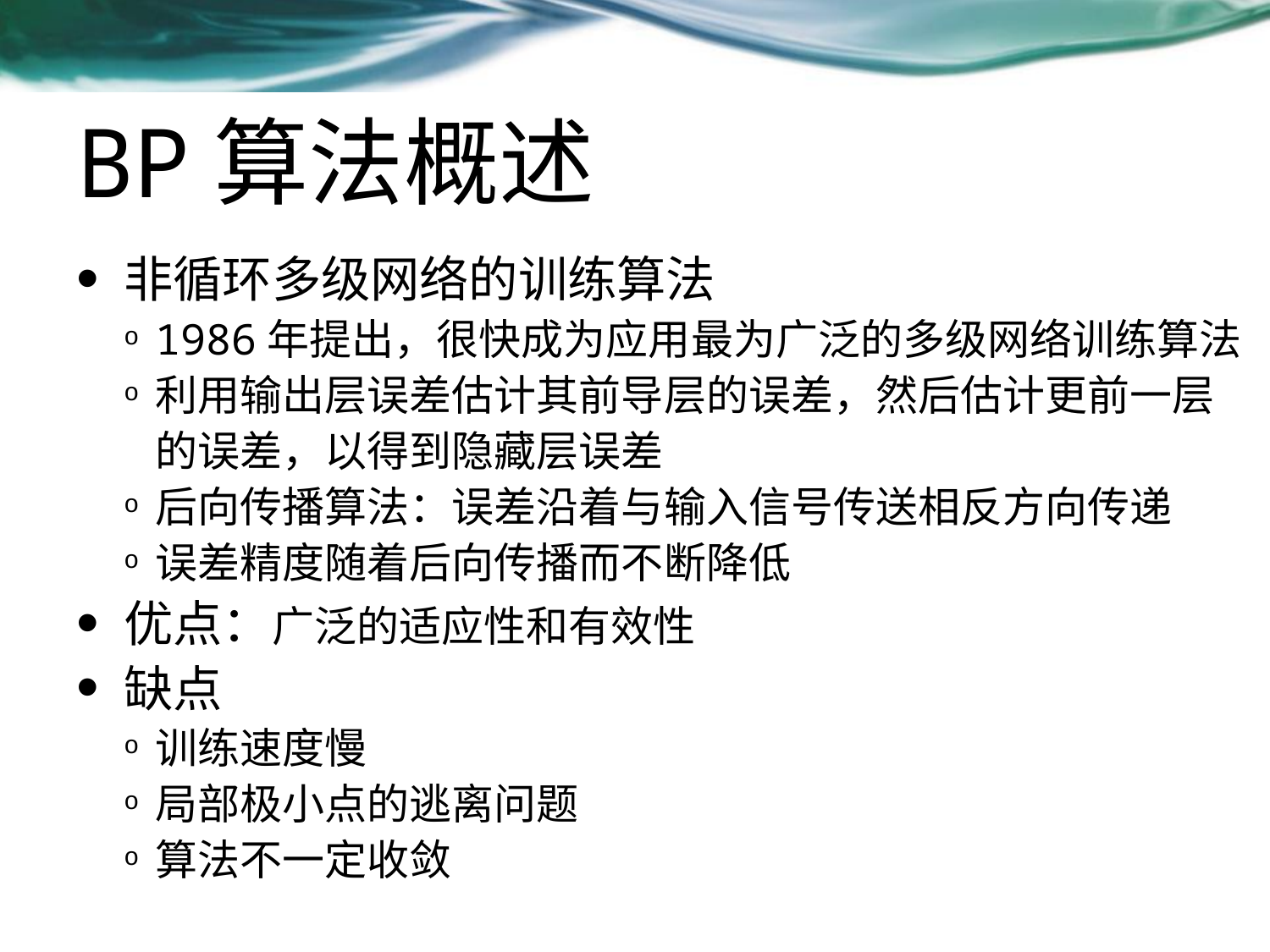

# BP算法概述
非循环多级网络的训练算法
1986年提出，很快成为应用最为广泛的多级网络训练算法
利用输出层误差估计其前导层的误差，然后估计更前一层的误差，以得到隐藏层误差
后向传播算法：误差沿着与输入信号传送相反方向传递
误差精度随着后向传播而不断降低
优点：广泛的适应性和有效性
缺点
训练速度慢
局部极小点的逃离问题
算法不一定收敛